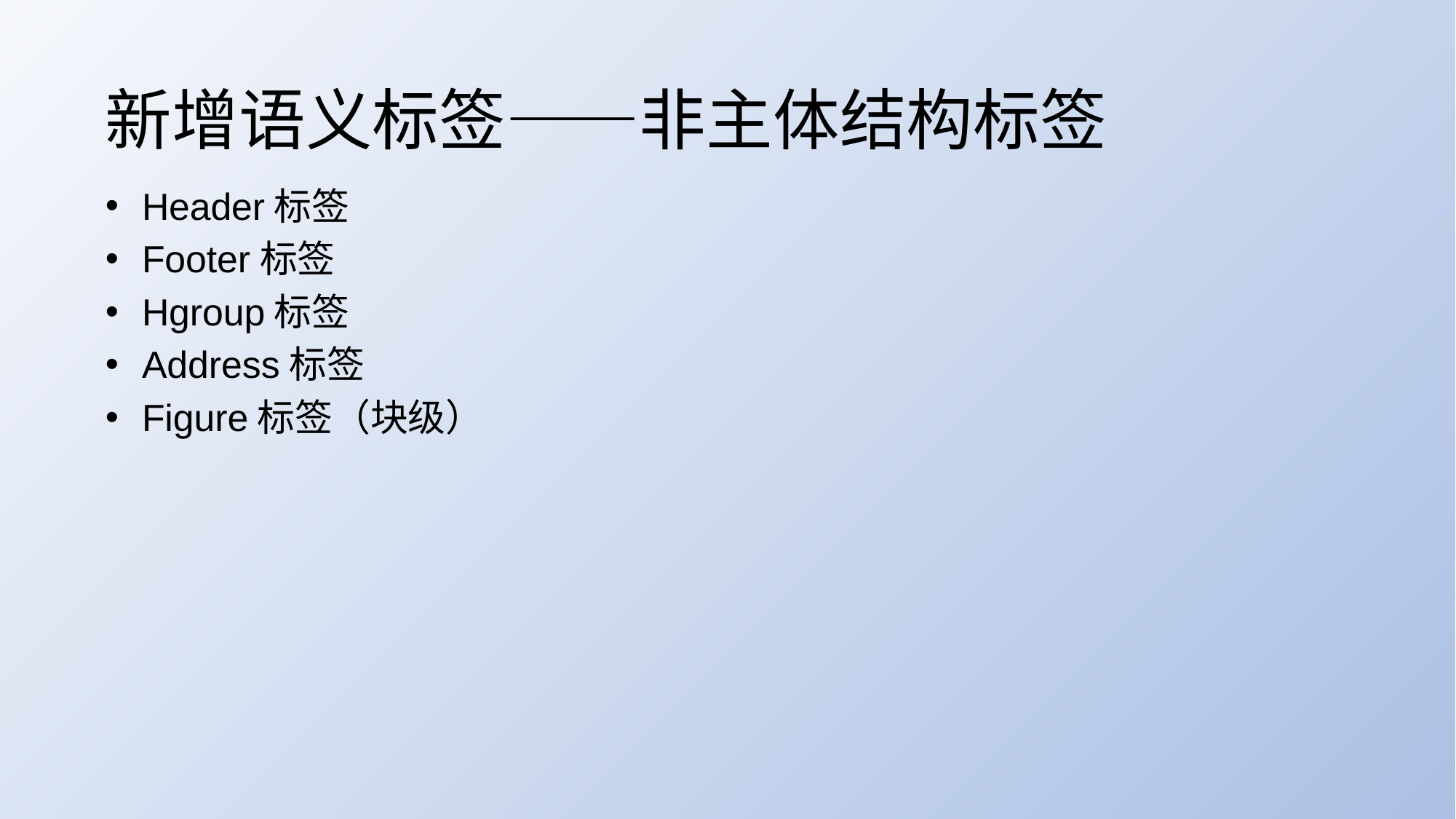

# 新增语义标签——非主体结构标签
Header标签
Footer标签
Hgroup标签
Address标签
Figure标签（块级）